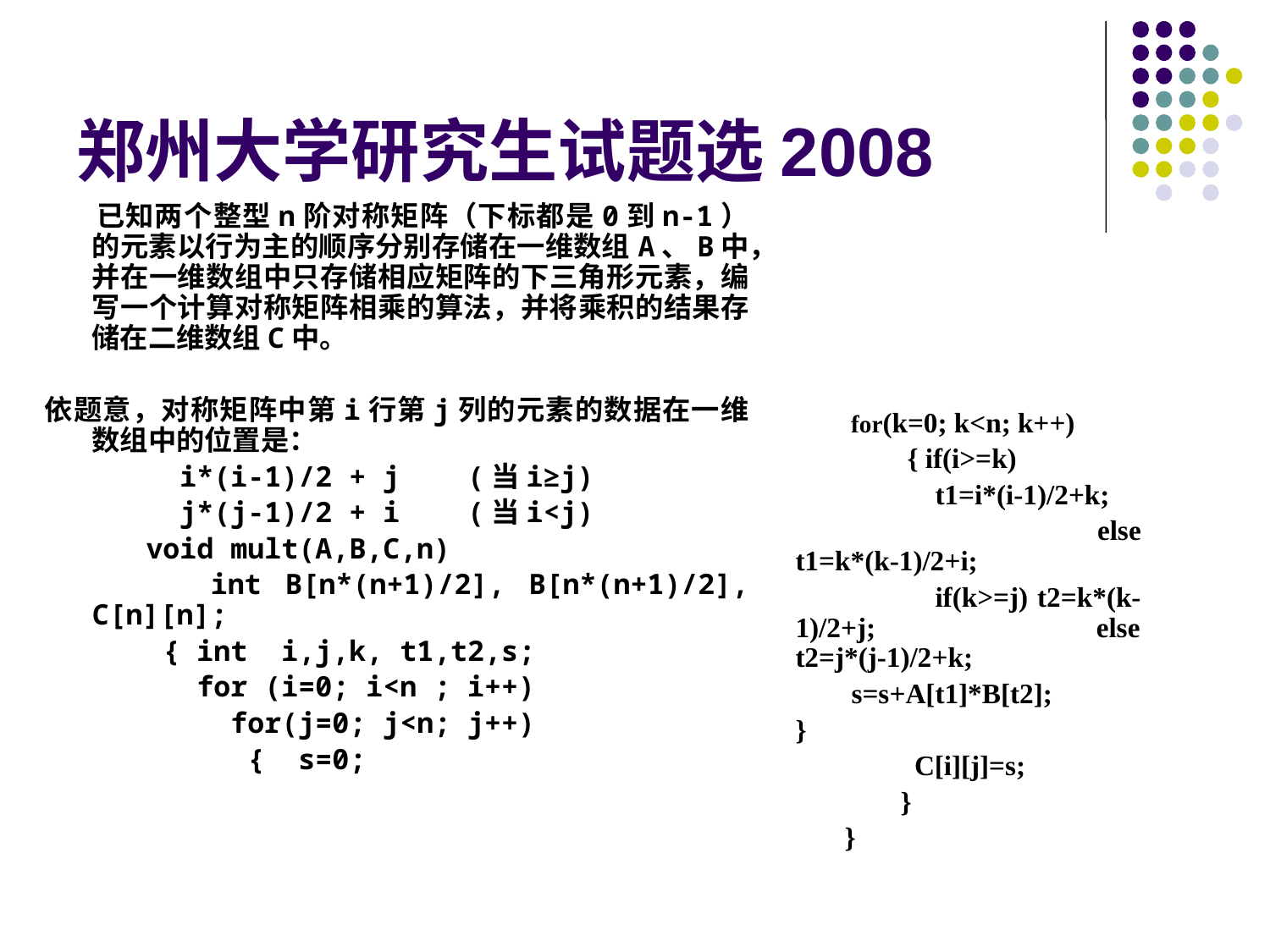

# 郑州大学研究生试题选2008
      已知两个整型n阶对称矩阵（下标都是0到n-1）的元素以行为主的顺序分别存储在一维数组A、B中，并在一维数组中只存储相应矩阵的下三角形元素，编写一个计算对称矩阵相乘的算法，并将乘积的结果存储在二维数组C中。

依题意，对称矩阵中第i行第j列的元素的数据在一维数组中的位置是：
        i*(i-1)/2 + j    (当i≥j)
        j*(j-1)/2 + i    (当i<j)
      void mult(A,B,C,n)
       int B[n*(n+1)/2], B[n*(n+1)/2], C[n][n];
       { int  i,j,k, t1,t2,s;
         for (i=0; i<n ; i++)
           for(j=0; j<n; j++)
            {  s=0;
         for(k=0; k<n; k++)
                { if(i>=k)
                    t1=i*(i-1)/2+k;
                   else t1=k*(k-1)/2+i;
               if(k>=j) t2=k*(k-1)/2+j;                     else t2=j*(j-1)/2+k;
        s=s+A[t1]*B[t2];
}
                 C[i][j]=s;
               }
       }